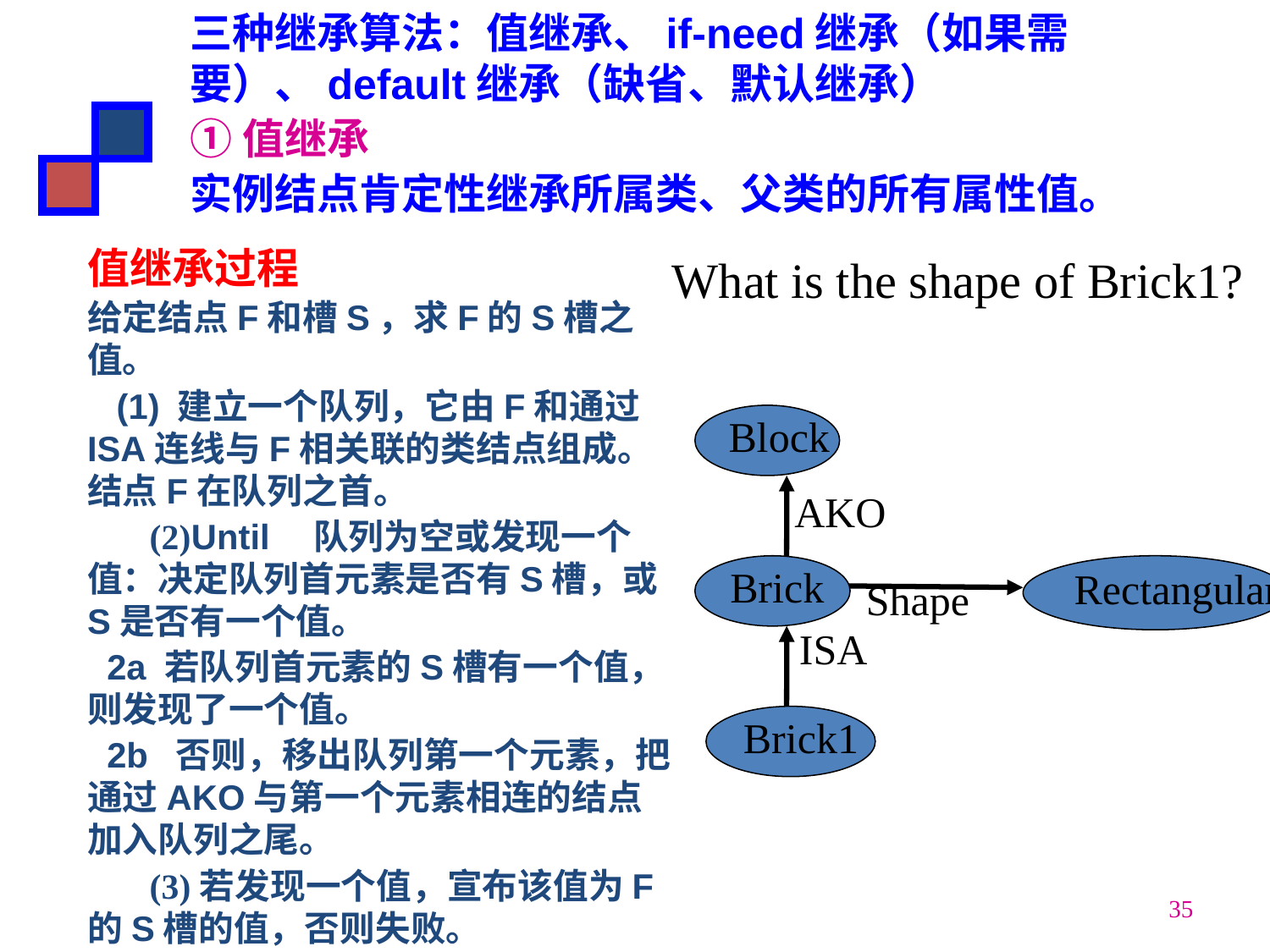

三种继承算法：值继承、if-need继承（如果需要）、default继承（缺省、默认继承）
①值继承
实例结点肯定性继承所属类、父类的所有属性值。

值继承过程
给定结点F和槽S，求F的S槽之值。
   (1) 建立一个队列，它由F和通过ISA连线与F相关联的类结点组成。结点F在队列之首。
       (2)Until　队列为空或发现一个值：决定队列首元素是否有S槽，或S是否有一个值。
  2a 若队列首元素的S槽有一个值，则发现了一个值。
  2b  否则，移出队列第一个元素，把通过AKO与第一个元素相连的结点加入队列之尾。
       (3)若发现一个值，宣布该值为F的S槽的值，否则失败。
What is the shape of Brick1?
Block

AKO
Brick
Rectangular
Shape

ISA
Brick1
35